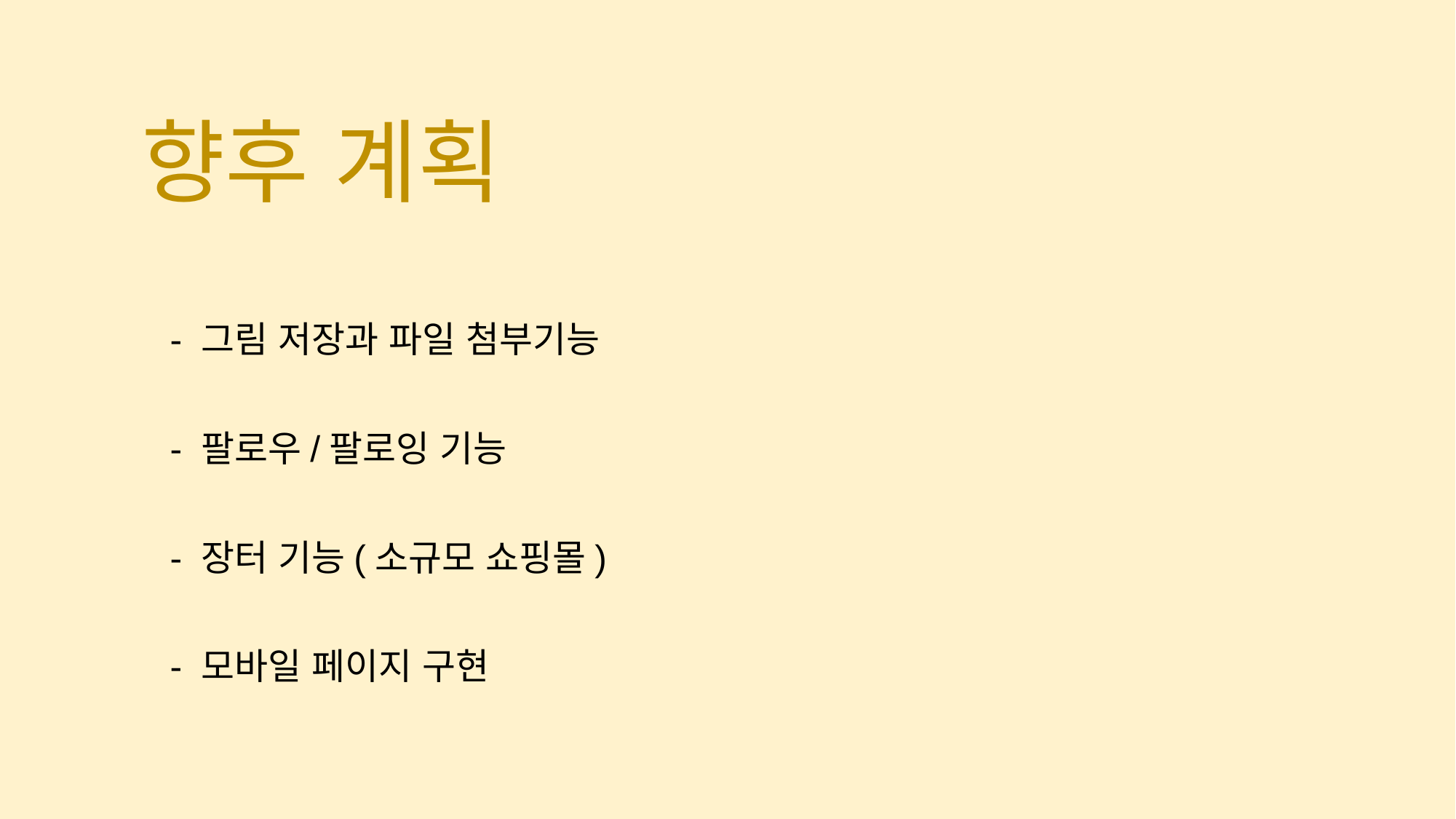

# 향후 계획

 - 그림 저장과 파일 첨부기능

 - 팔로우/팔로잉 기능

 - 장터 기능(소규모 쇼핑몰)

 - 모바일 페이지 구현